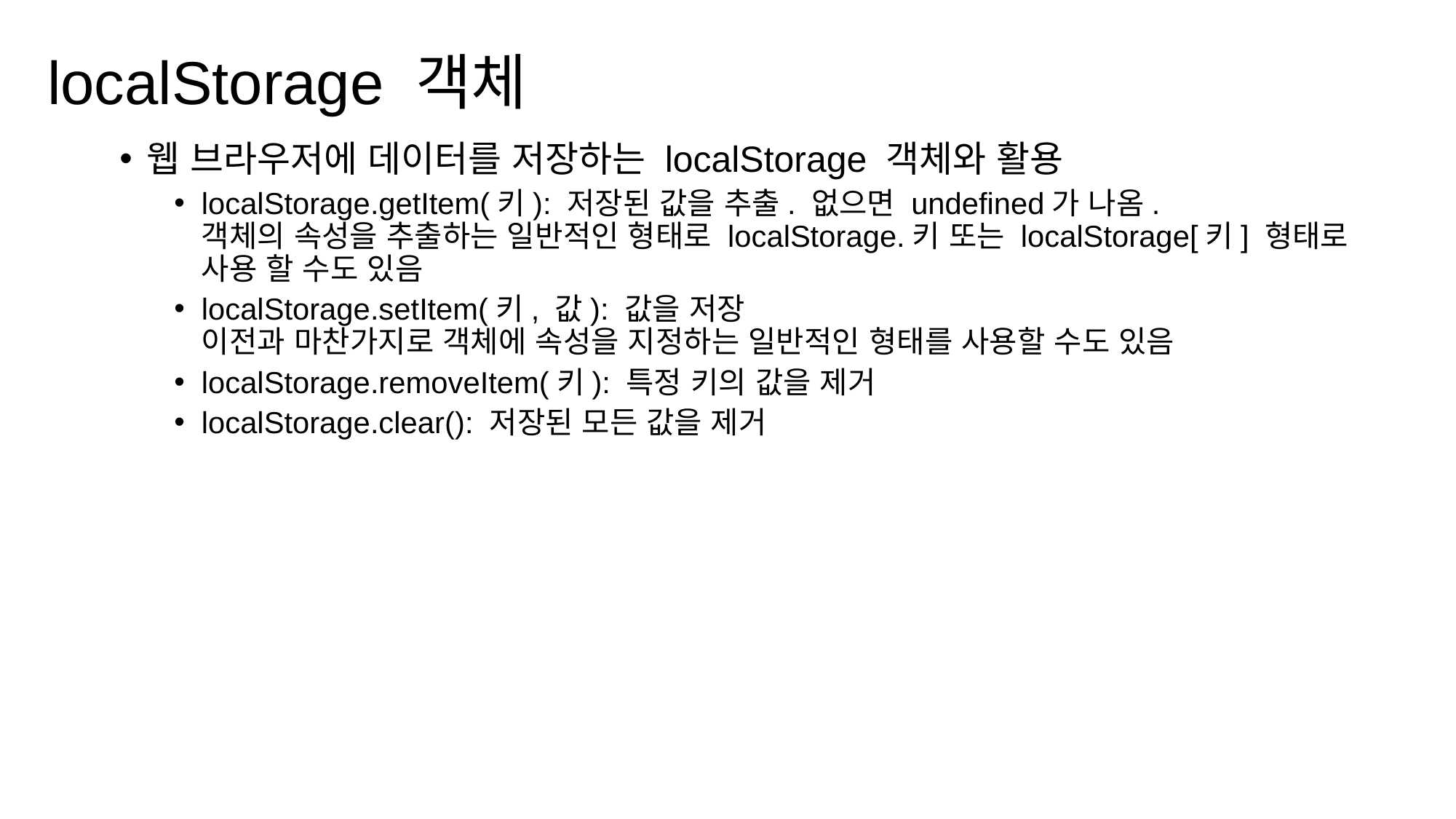

localStorage 객체
웹 브라우저에 데이터를 저장하는 localStorage 객체와 활용
localStorage.getItem(키): 저장된 값을 추출. 없으면 undefined가 나옴.
객체의 속성을 추출하는 일반적인 형태로 localStorage.키 또는 localStorage[키] 형태로 사용 할 수도 있음
localStorage.setItem(키, 값): 값을 저장
이전과 마찬가지로 객체에 속성을 지정하는 일반적인 형태를 사용할 수도 있음
localStorage.removeItem(키): 특정 키의 값을 제거
localStorage.clear(): 저장된 모든 값을 제거